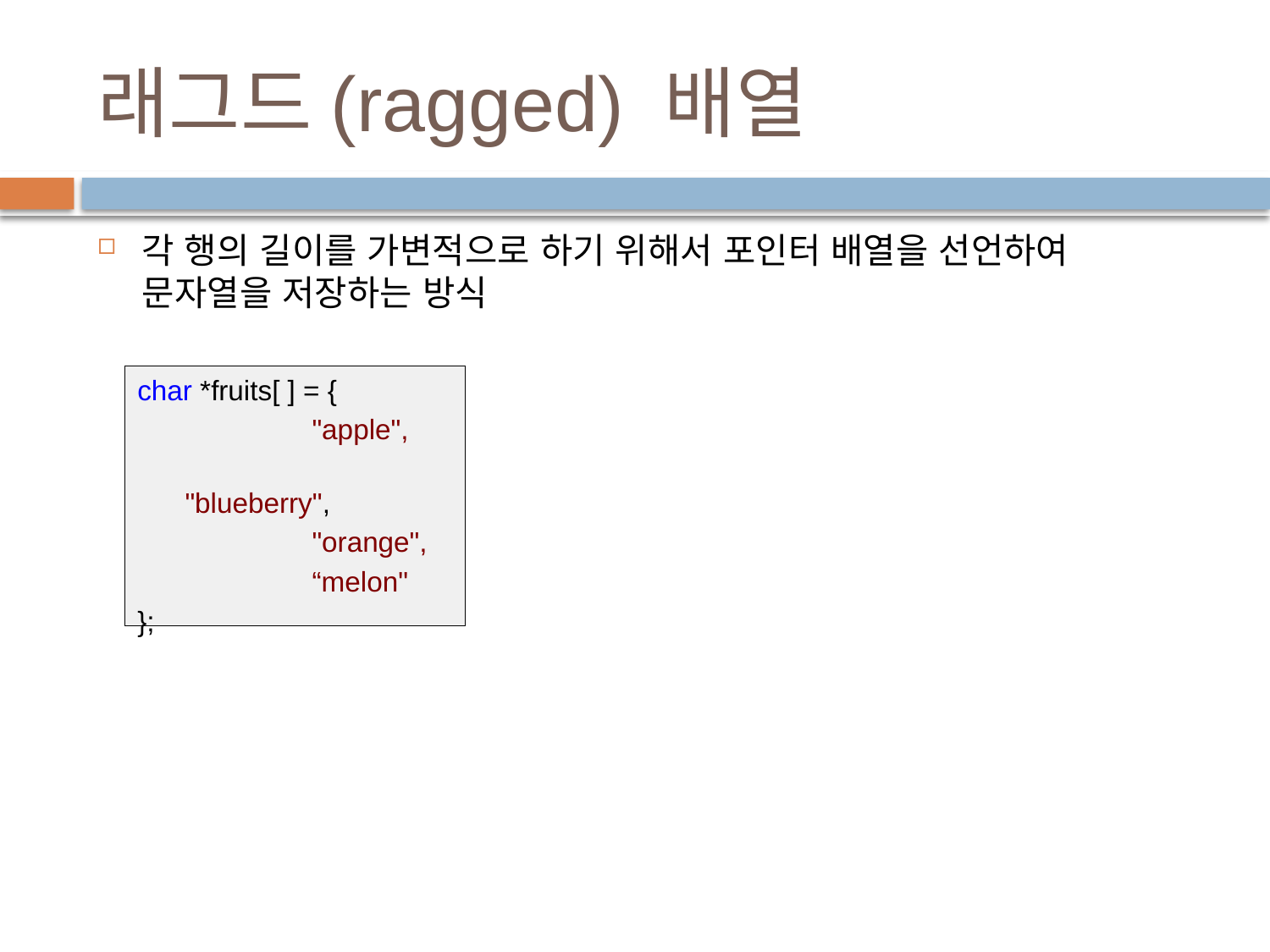

# 래그드(ragged) 배열
각 행의 길이를 가변적으로 하기 위해서 포인터 배열을 선언하여 문자열을 저장하는 방식

char *fruits[ ] = {
		"apple",
		"blueberry",
		"orange",
		“melon"
};